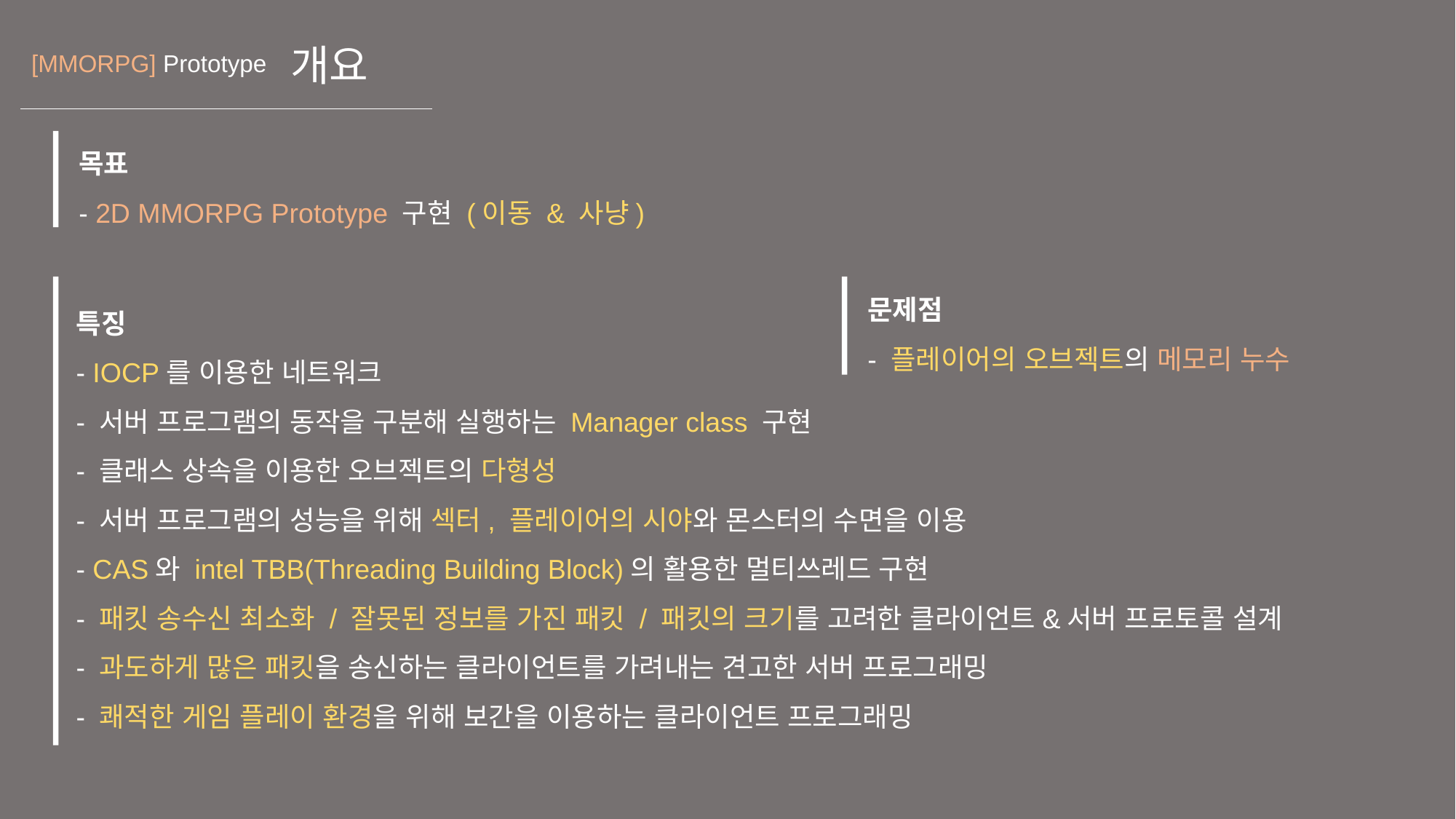

# 개요
[MMORPG] Prototype

목표
- 2D MMORPG Prototype 구현 (이동 & 사냥)
특징
- IOCP를 이용한 네트워크
- 서버 프로그램의 동작을 구분해 실행하는 Manager class 구현
- 클래스 상속을 이용한 오브젝트의 다형성
- 서버 프로그램의 성능을 위해 섹터, 플레이어의 시야와 몬스터의 수면을 이용
- CAS와 intel TBB(Threading Building Block)의 활용한 멀티쓰레드 구현
- 패킷 송수신 최소화 / 잘못된 정보를 가진 패킷 / 패킷의 크기를 고려한 클라이언트&서버 프로토콜 설계
- 과도하게 많은 패킷을 송신하는 클라이언트를 가려내는 견고한 서버 프로그래밍
- 쾌적한 게임 플레이 환경을 위해 보간을 이용하는 클라이언트 프로그래밍

문제점
- 플레이어의 오브젝트의 메모리 누수